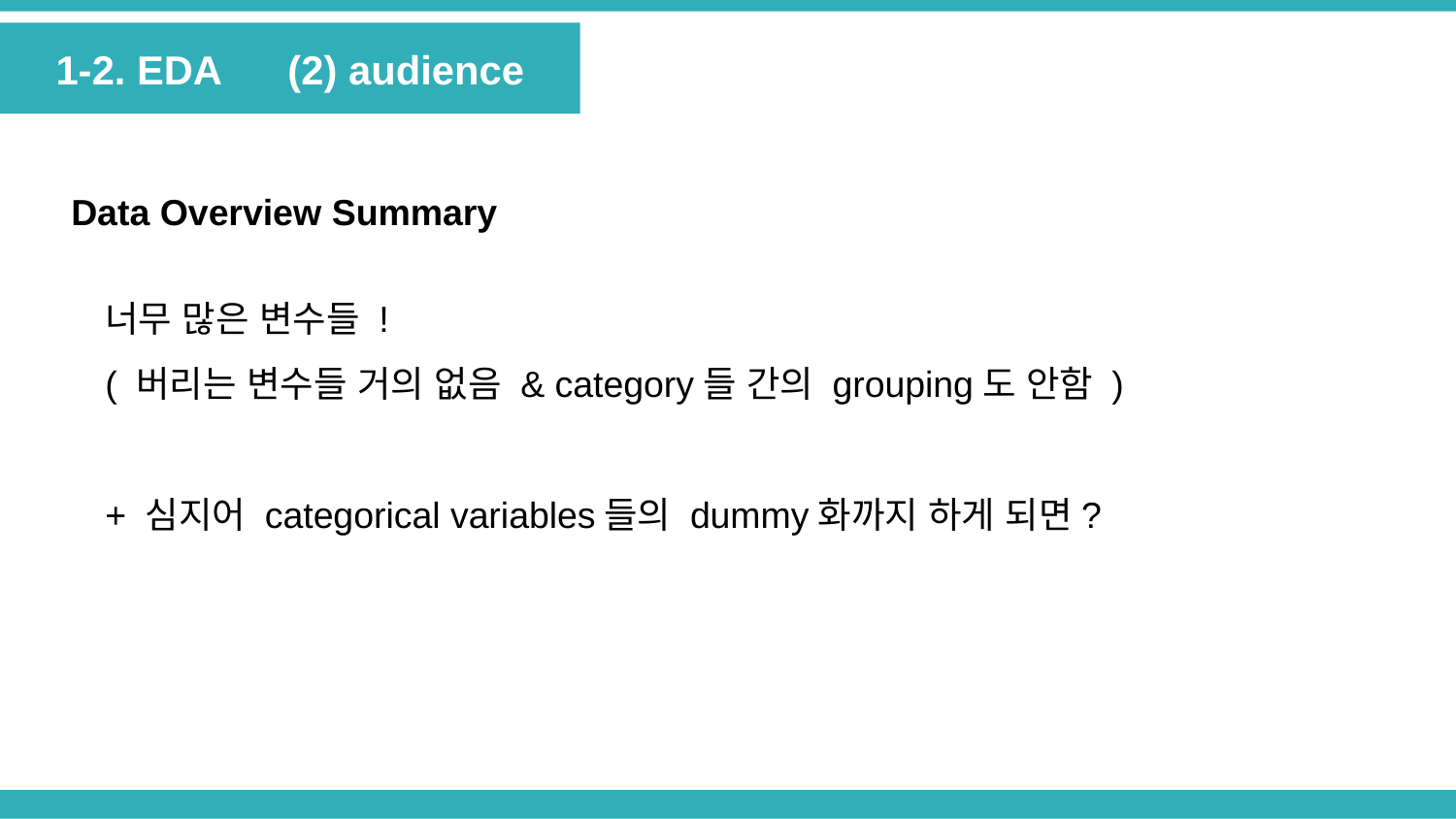

1-2. EDA      (2) audience
Data Overview Summary
너무 많은 변수들 !
( 버리는 변수들 거의 없음 & category들 간의 grouping도 안함 )

+ 심지어 categorical variables들의 dummy화까지 하게 되면?